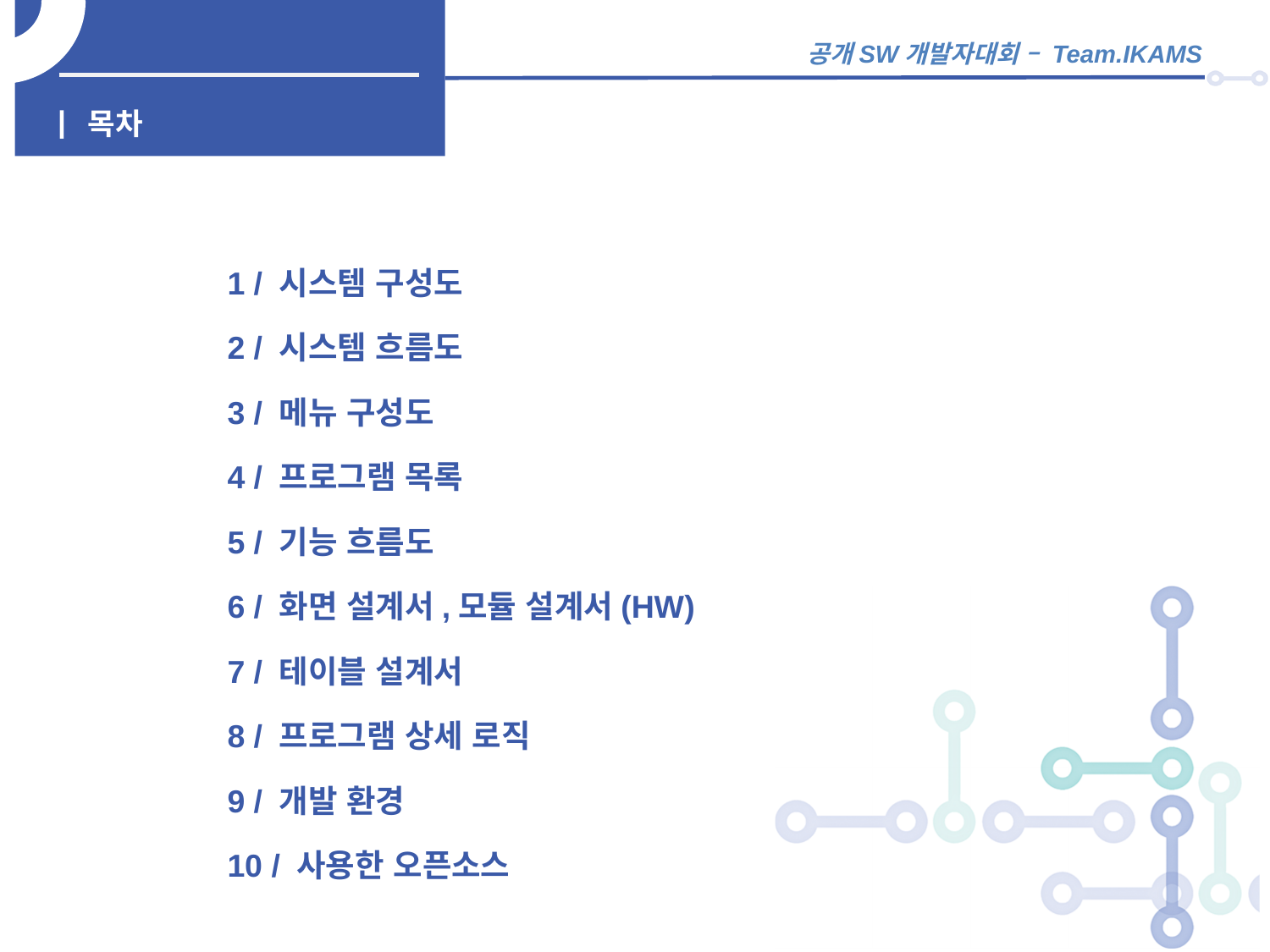

목차
1 / 시스템 구성도
2 / 시스템 흐름도
3 / 메뉴 구성도
4 / 프로그램 목록
5 / 기능 흐름도
6 / 화면 설계서,모듈 설계서(HW)
7 / 테이블 설계서
8 / 프로그램 상세 로직
9 / 개발 환경
10 / 사용한 오픈소스